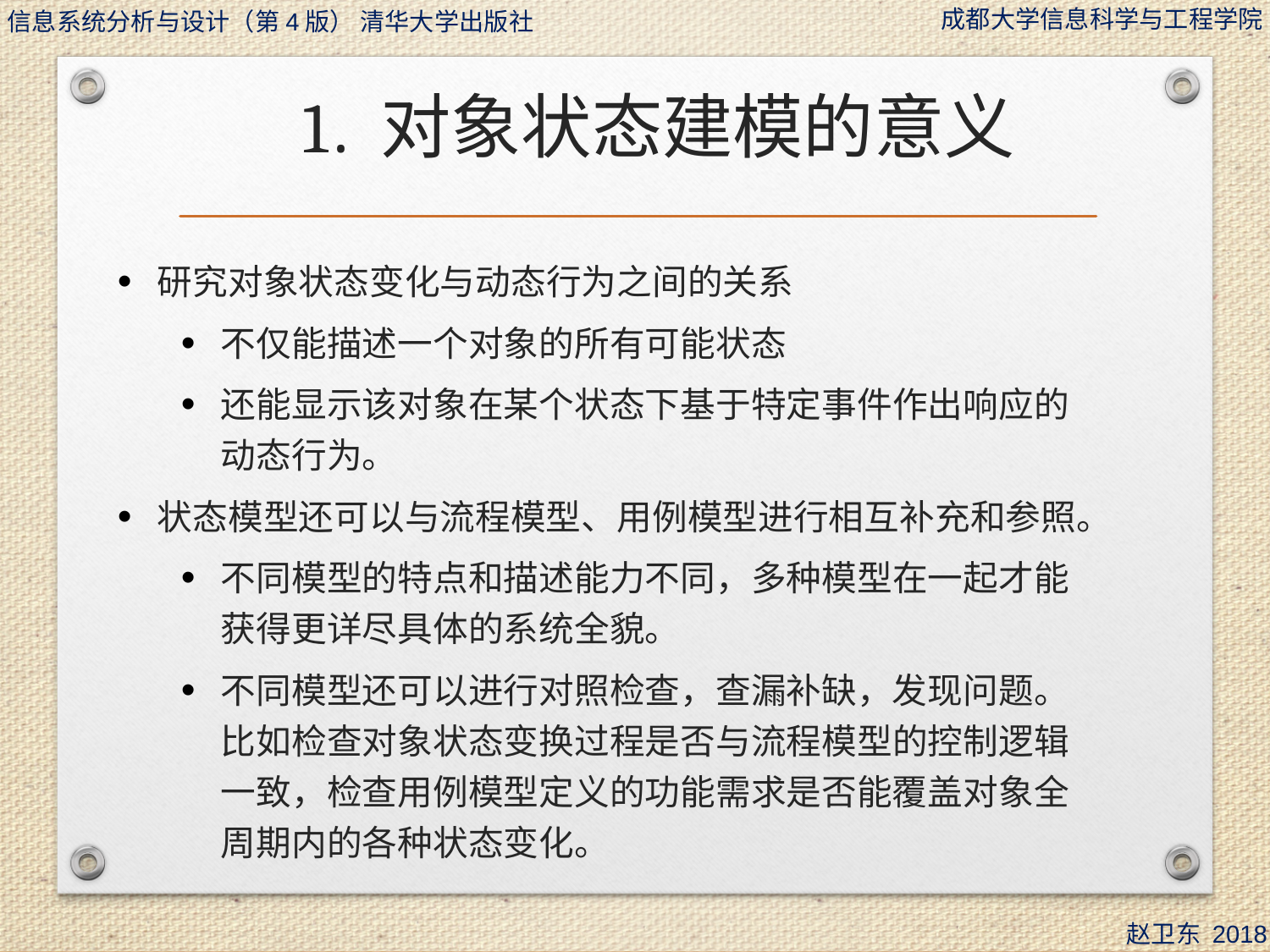

# 1. 对象状态建模的意义
研究对象状态变化与动态行为之间的关系
不仅能描述一个对象的所有可能状态
还能显示该对象在某个状态下基于特定事件作出响应的动态行为。
状态模型还可以与流程模型、用例模型进行相互补充和参照。
不同模型的特点和描述能力不同，多种模型在一起才能获得更详尽具体的系统全貌。
不同模型还可以进行对照检查，查漏补缺，发现问题。比如检查对象状态变换过程是否与流程模型的控制逻辑一致，检查用例模型定义的功能需求是否能覆盖对象全周期内的各种状态变化。